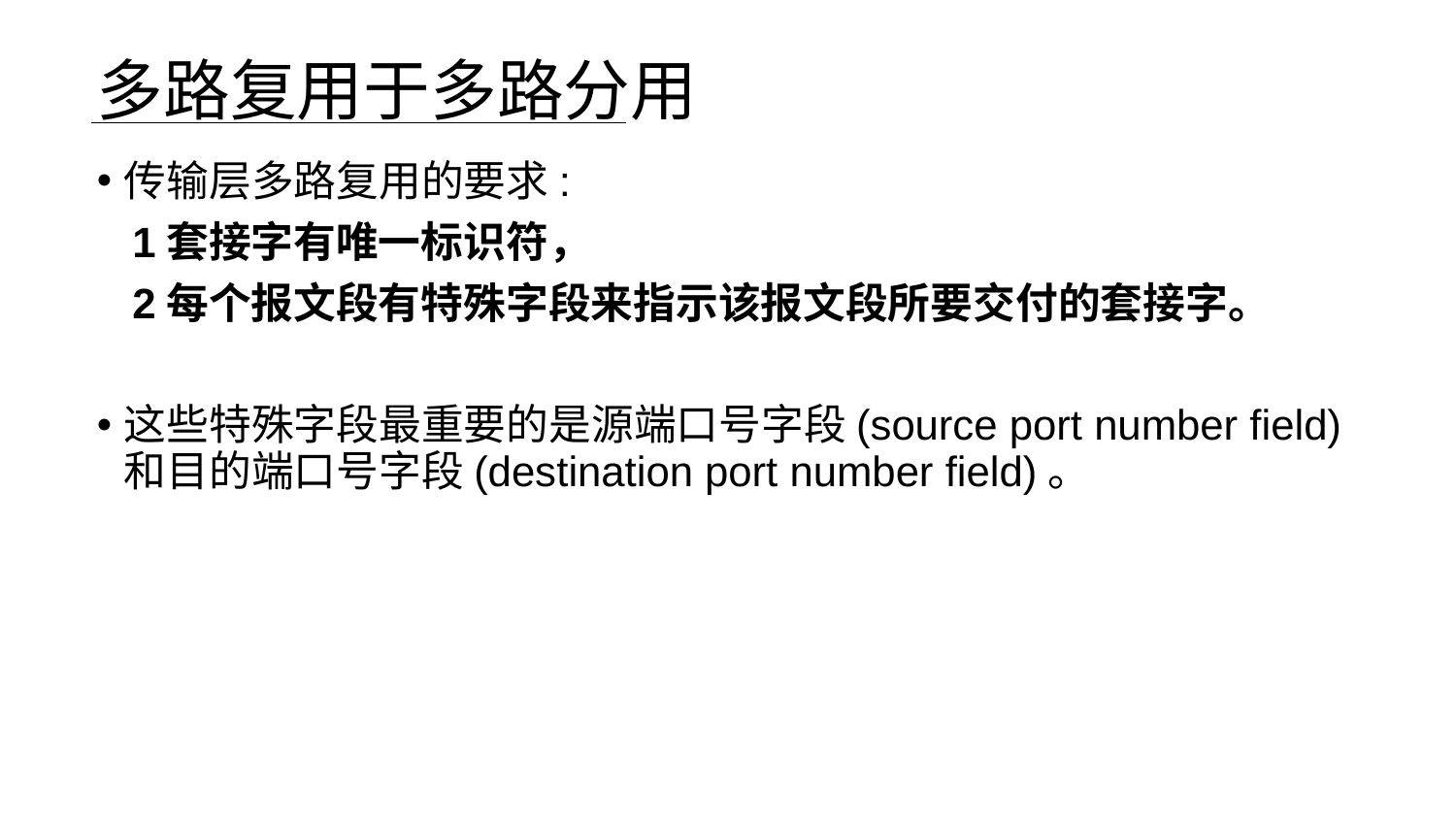

# 多路复用于多路分用
传输层多路复用的要求:
   1套接字有唯一标识符，
   2每个报文段有特殊字段来指示该报文段所要交付的套接字。

这些特殊字段最重要的是源端口号字段(source port number field)和目的端口号字段(destination port number field)。